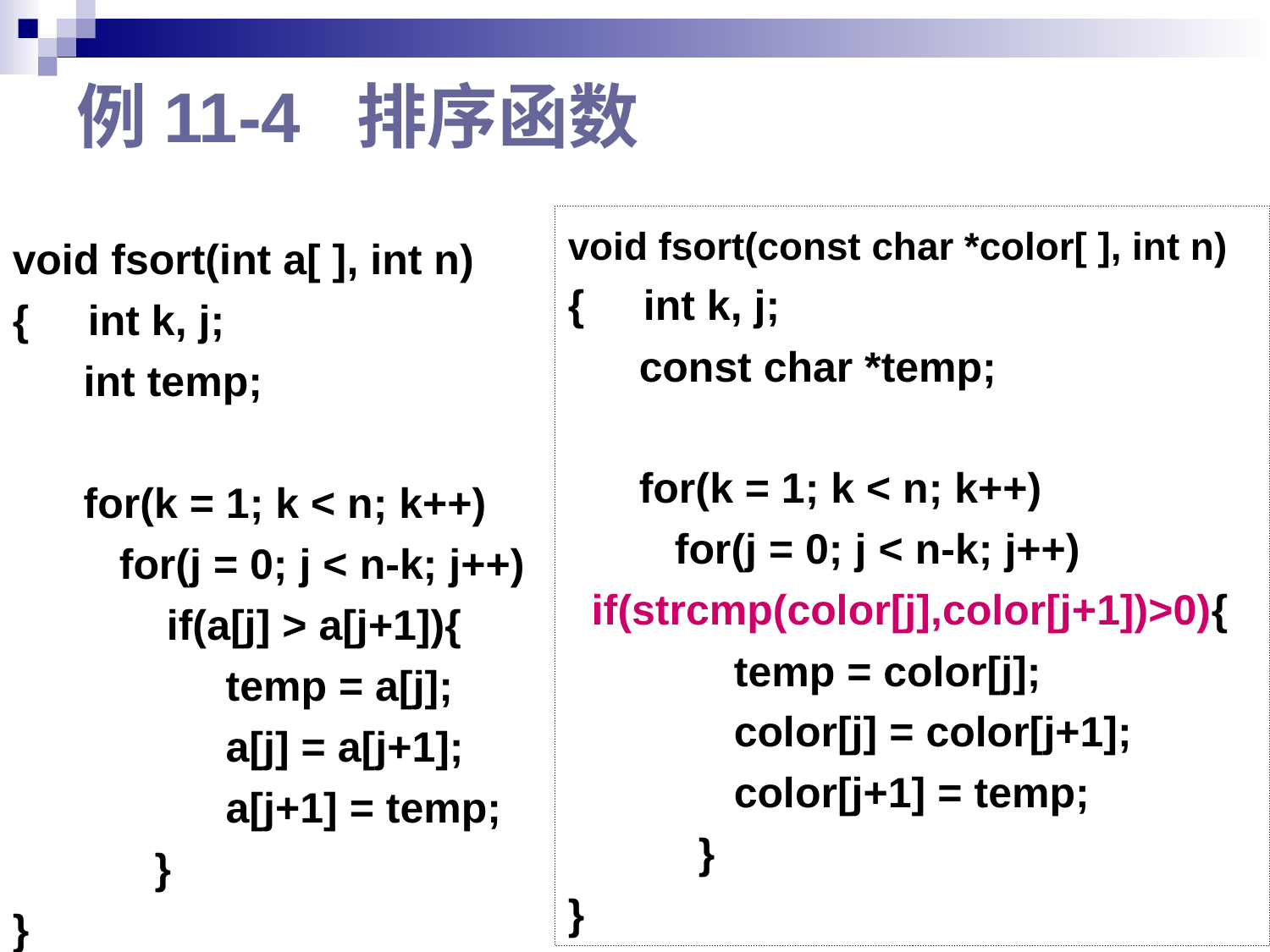

# 例11-4  排序函数
void fsort(const char *color[ ], int n)
{     int k, j;
      const char *temp;

      for(k = 1; k < n; k++)
         for(j = 0; j < n-k; j++)
  if(strcmp(color[j],color[j+1])>0){
              temp = color[j];
              color[j] = color[j+1];
              color[j+1] = temp;
           }
}
void fsort(int a[ ], int n)
{     int k, j;
      int temp;

      for(k = 1; k < n; k++)
         for(j = 0; j < n-k; j++)
             if(a[j] > a[j+1]){
                  temp = a[j];
                  a[j] = a[j+1];
                  a[j+1] = temp;
            }
}